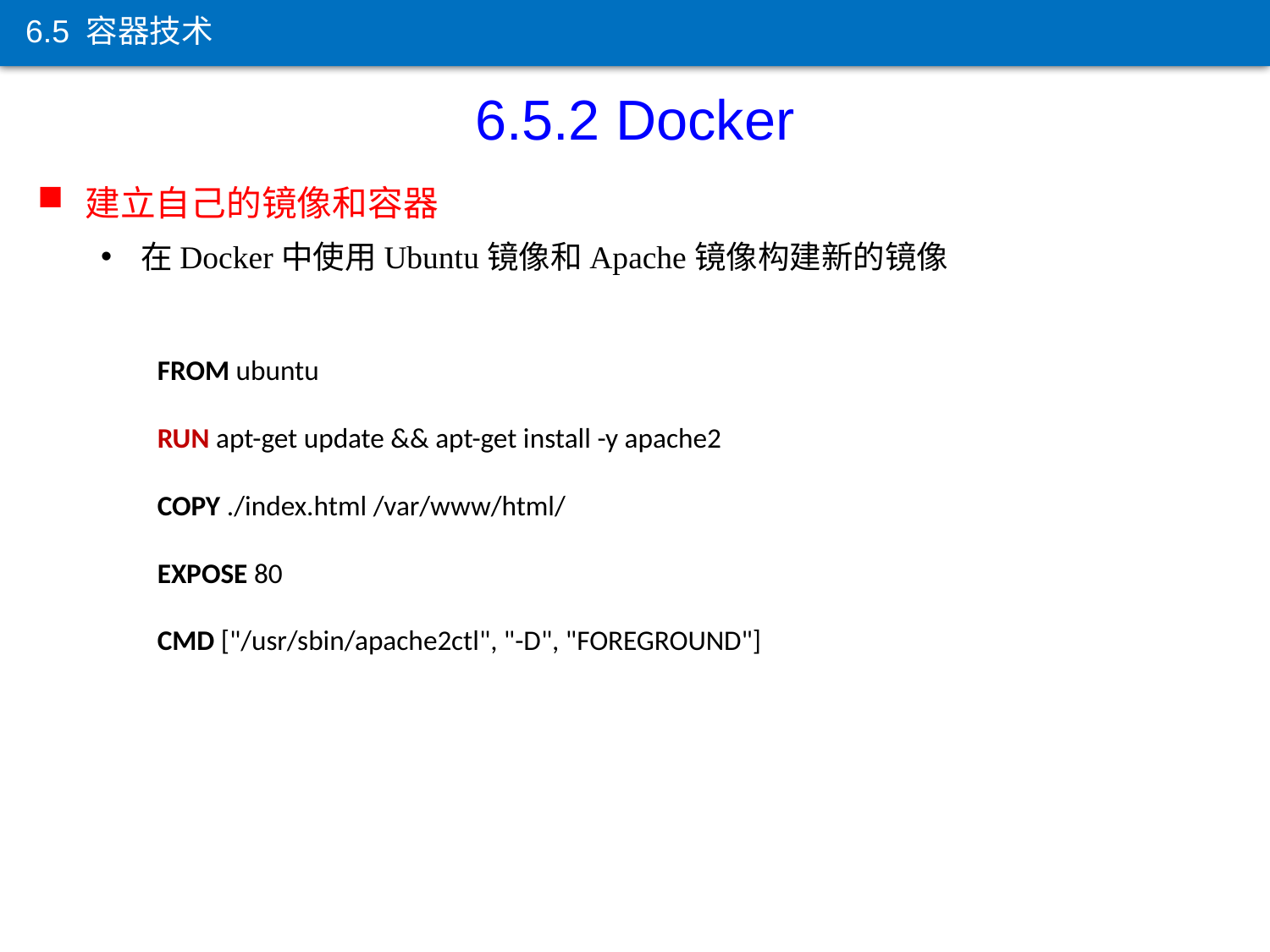

6.5 容器技术
6.5.2 Docker

建立自己的镜像和容器
在Docker中使用Ubuntu镜像和Apache镜像构建新的镜像
FROM ubuntu

RUN apt-get update && apt-get install -y apache2

COPY ./index.html /var/www/html/

EXPOSE 80

CMD ["/usr/sbin/apache2ctl", "-D", "FOREGROUND"]
45